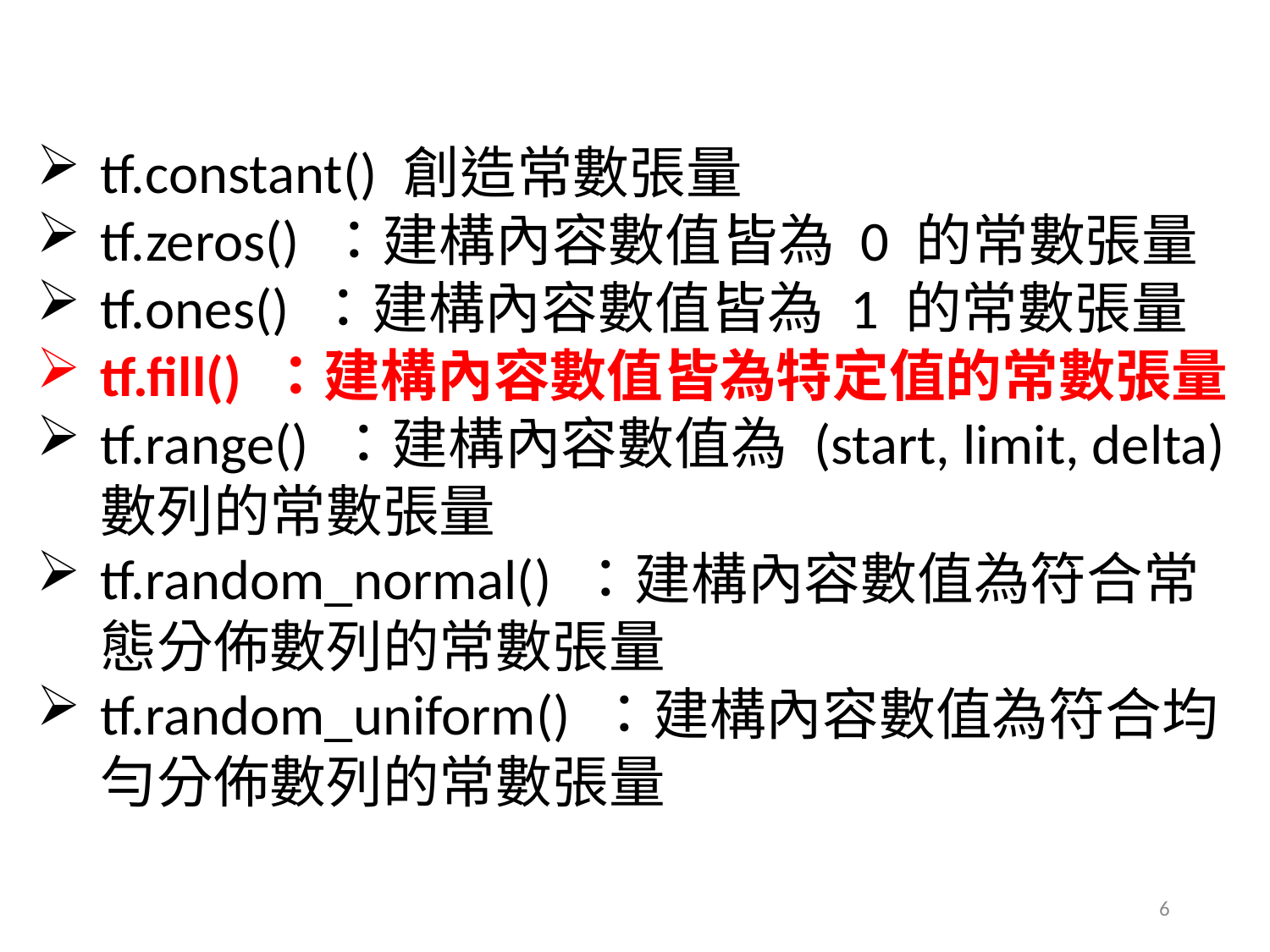

tf.constant() 創造常數張量
tf.zeros() ：建構內容數值皆為 0 的常數張量
tf.ones() ：建構內容數值皆為 1 的常數張量
tf.fill() ：建構內容數值皆為特定值的常數張量
tf.range() ：建構內容數值為 (start, limit, delta) 數列的常數張量
tf.random_normal() ：建構內容數值為符合常態分佈數列的常數張量
tf.random_uniform() ：建構內容數值為符合均勻分佈數列的常數張量
6